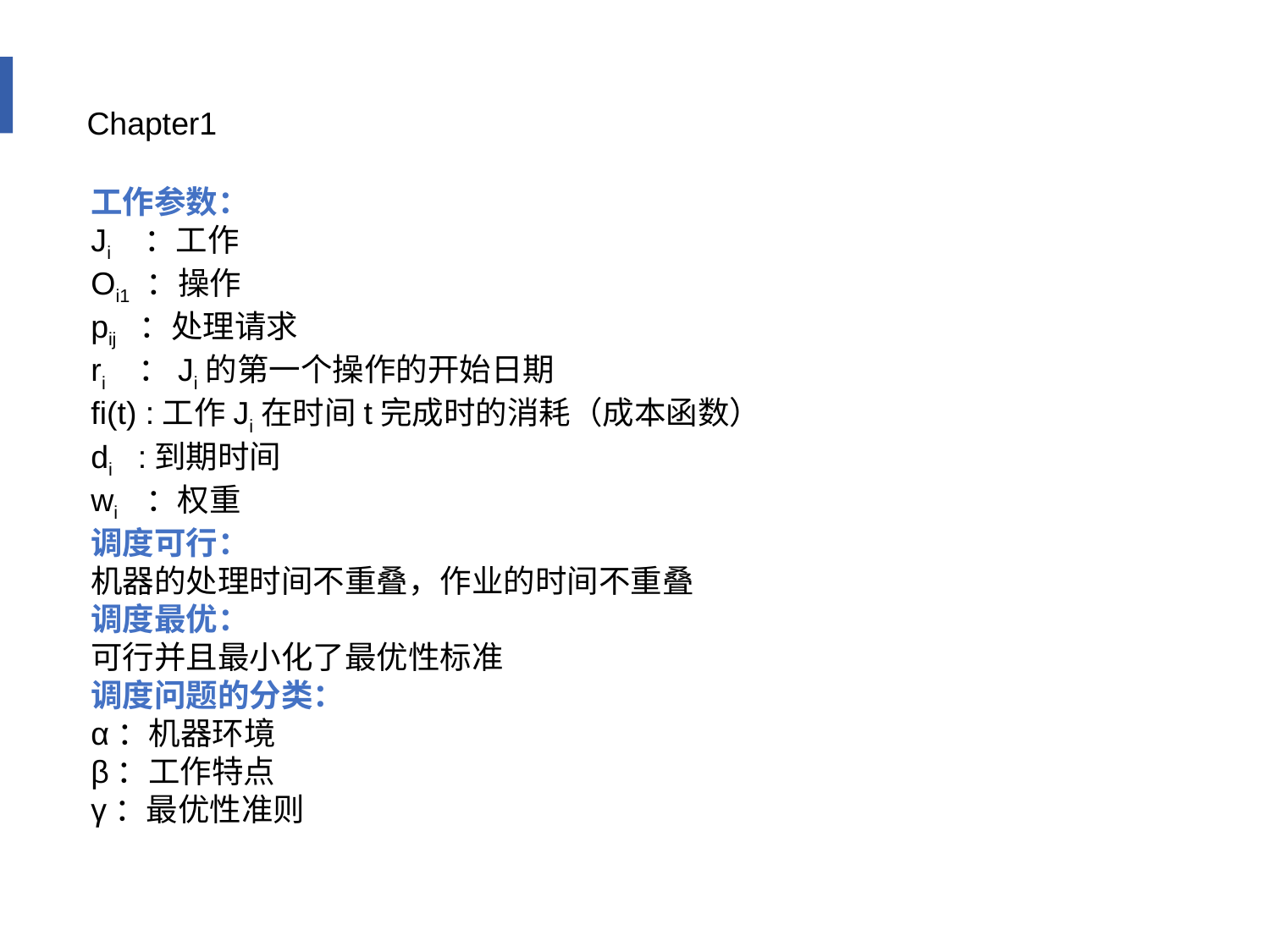

Chapter1
工作参数：
Ji     ：工作
Oi1 ：操作
pij   ：处理请求
ri     ：Ji的第一个操作的开始日期
fi(t) :工作Ji在时间t完成时的消耗（成本函数）
di     :到期时间
wi    ：权重
调度可行：
机器的处理时间不重叠，作业的时间不重叠
调度最优：
可行并且最小化了最优性标准
调度问题的分类：
α：机器环境
β：工作特点
γ：最优性准则